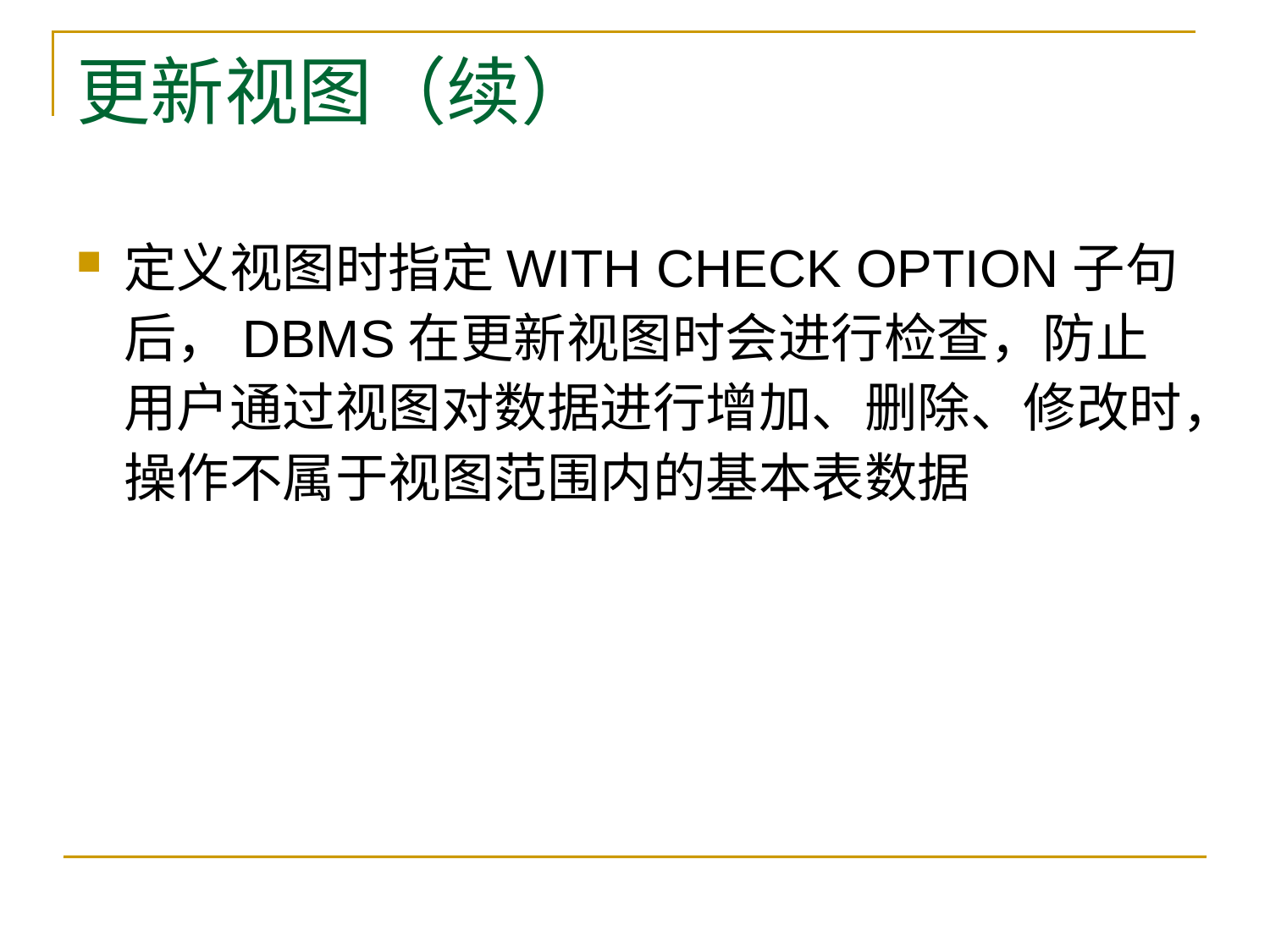

# 更新视图（续）
定义视图时指定WITH CHECK OPTION子句后，DBMS在更新视图时会进行检查，防止用户通过视图对数据进行增加、删除、修改时，操作不属于视图范围内的基本表数据